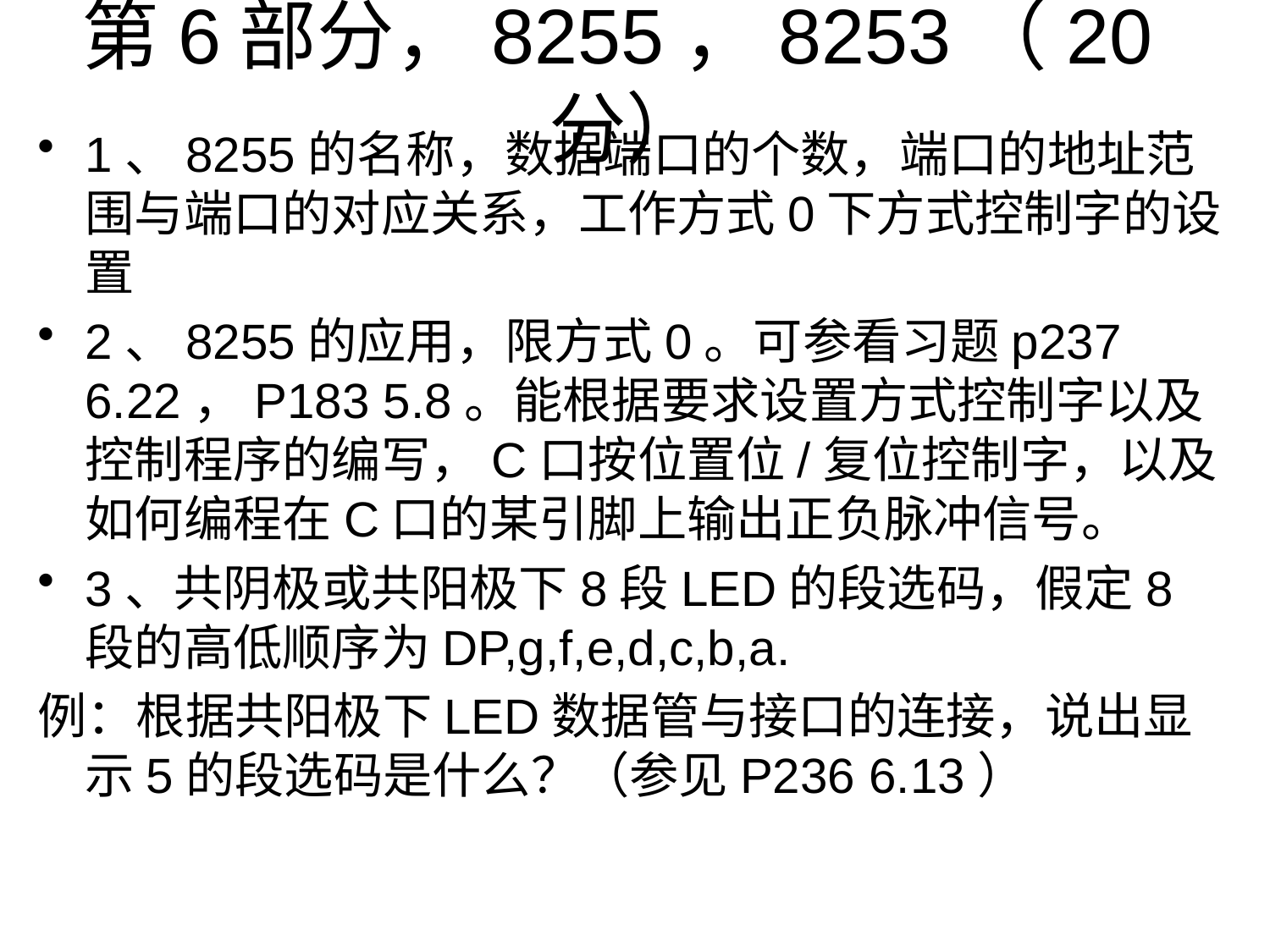

# 第6部分，8255，8253（20分）
1、8255的名称，数据端口的个数，端口的地址范围与端口的对应关系，工作方式0下方式控制字的设置
2、8255的应用，限方式0。可参看习题p237 6.22，P183 5.8。能根据要求设置方式控制字以及控制程序的编写，C口按位置位/复位控制字，以及如何编程在C口的某引脚上输出正负脉冲信号。
3、共阴极或共阳极下8段LED的段选码，假定8段的高低顺序为DP,g,f,e,d,c,b,a.
例：根据共阳极下LED数据管与接口的连接，说出显示5的段选码是什么？（参见P236 6.13）